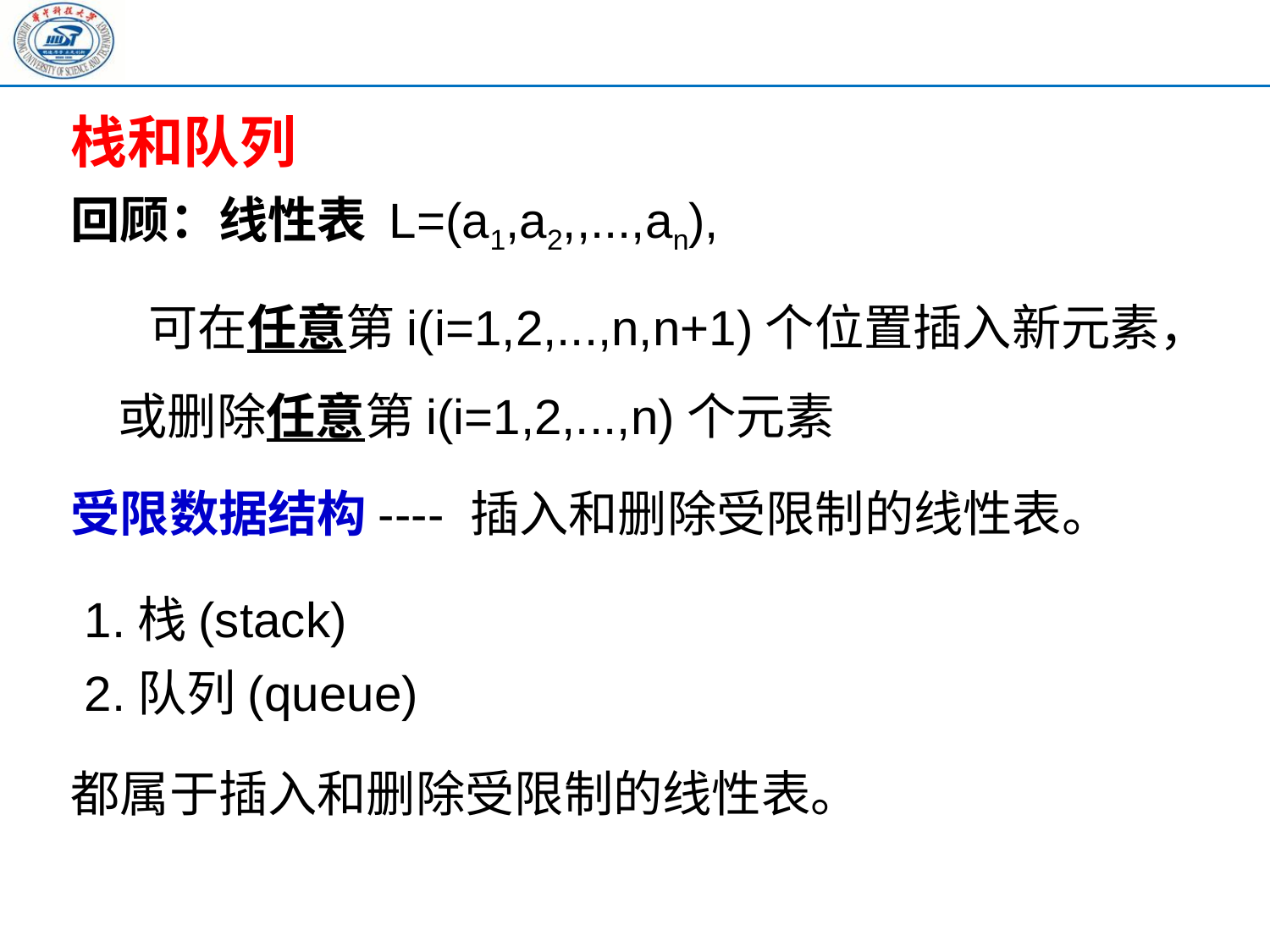

栈和队列
回顾：线性表 L=(a1,a2,,...,an),
      可在任意第i(i=1,2,...,n,n+1)个位置插入新元素，或删除任意第i(i=1,2,...,n)个元素
受限数据结构---- 插入和删除受限制的线性表。

 1.栈(stack)
 2.队列(queue)

都属于插入和删除受限制的线性表。